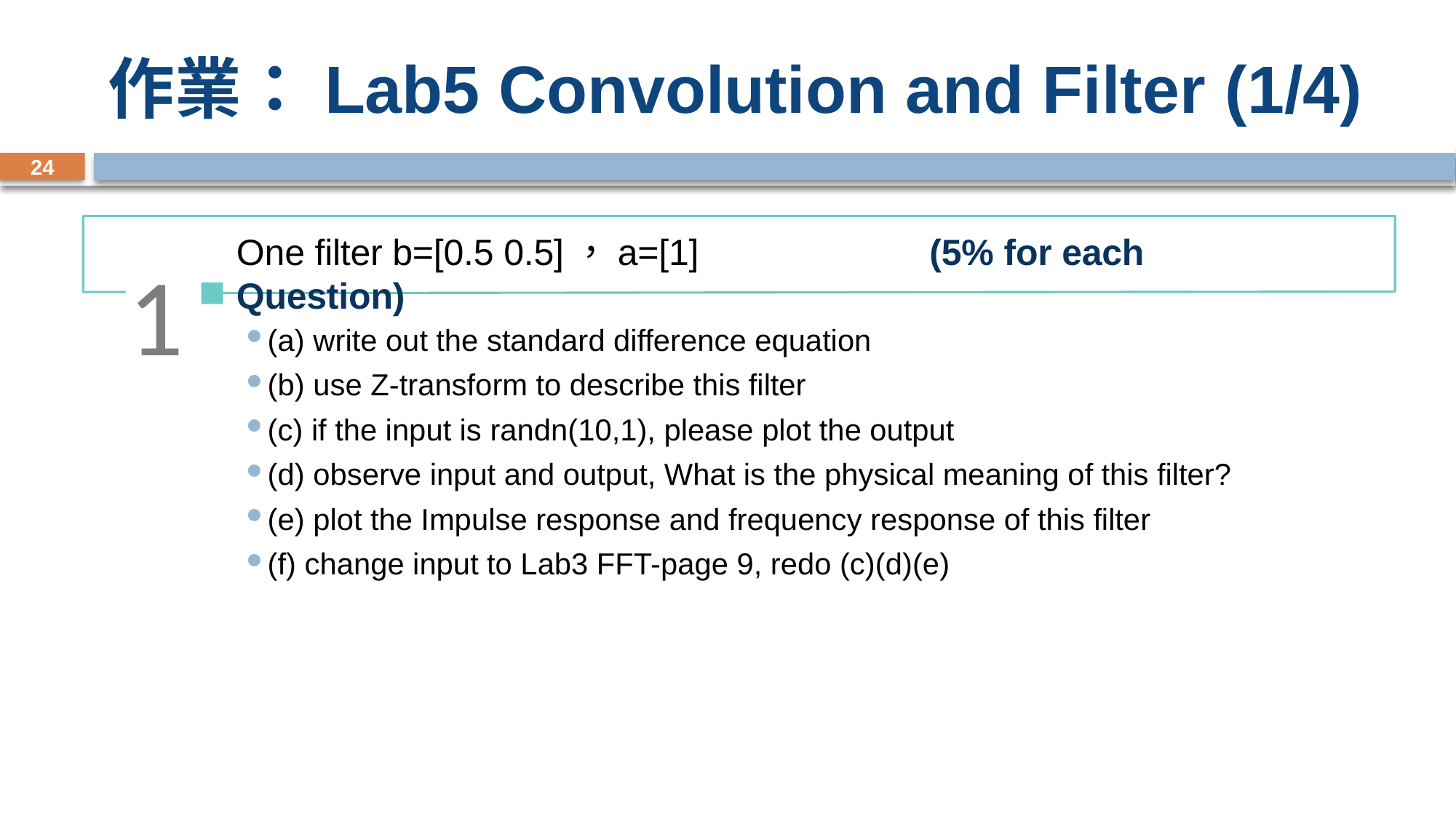

# 作業：Lab5 Convolution and Filter (1/4)
24

One filter b=[0.5 0.5]，a=[1]                       (5% for each Question)
1

(a) write out the standard difference equation
(b) use Z-transform to describe this filter
(c) if the input is randn(10,1), please plot the output
(d) observe input and output, What is the physical meaning of this filter?
(e) plot the Impulse response and frequency response of this filter
(f) change input to Lab3 FFT-page 9, redo (c)(d)(e)